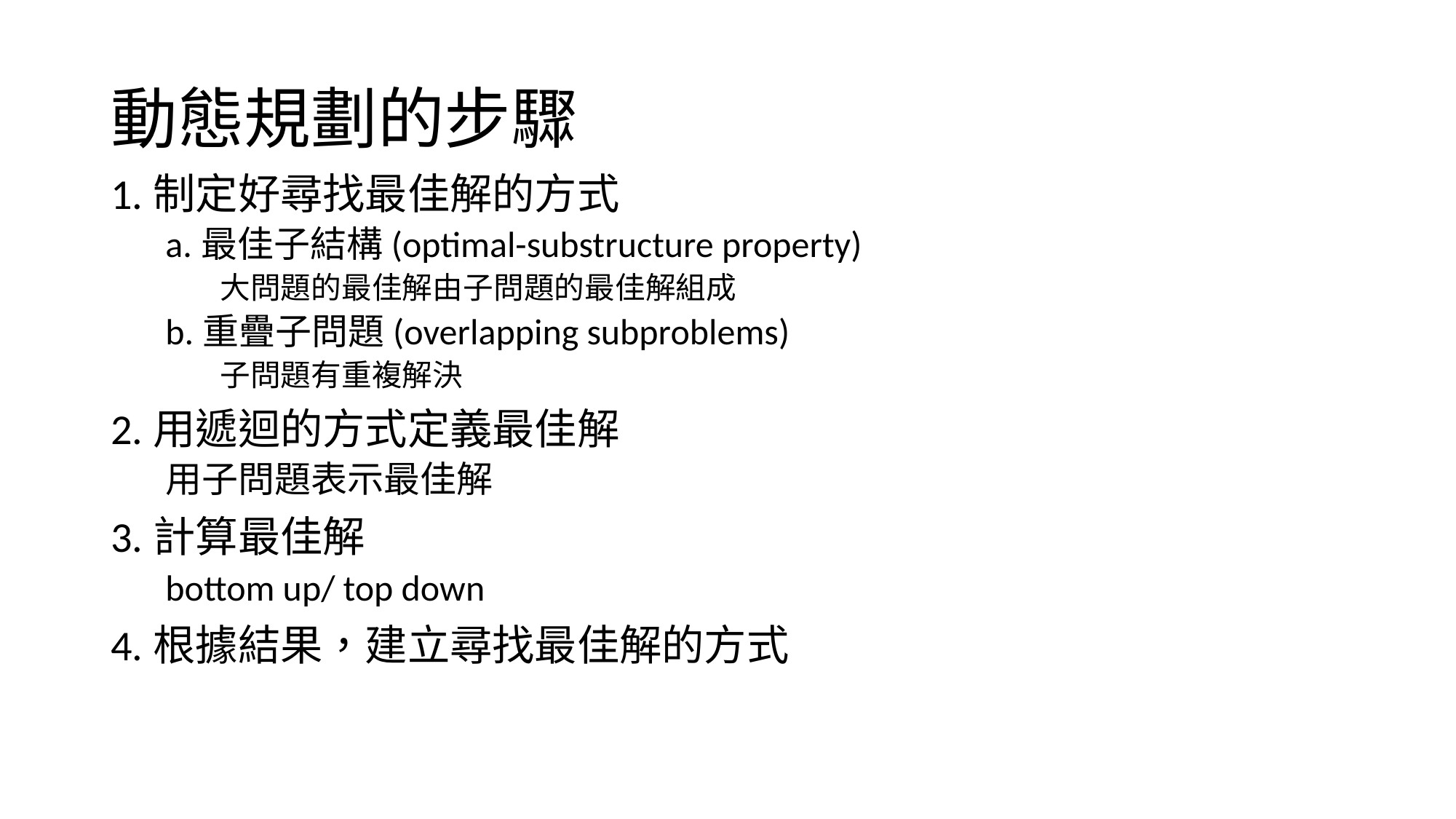

動態規劃的步驟
1.制定好尋找最佳解的方式
a.最佳子結構(optimal-substructure property)
大問題的最佳解由子問題的最佳解組成
b.重疊子問題(overlapping subproblems)
子問題有重複解決
2.用遞迴的方式定義最佳解
用子問題表示最佳解
3.計算最佳解
bottom up/ top down
4.根據結果，建立尋找最佳解的方式